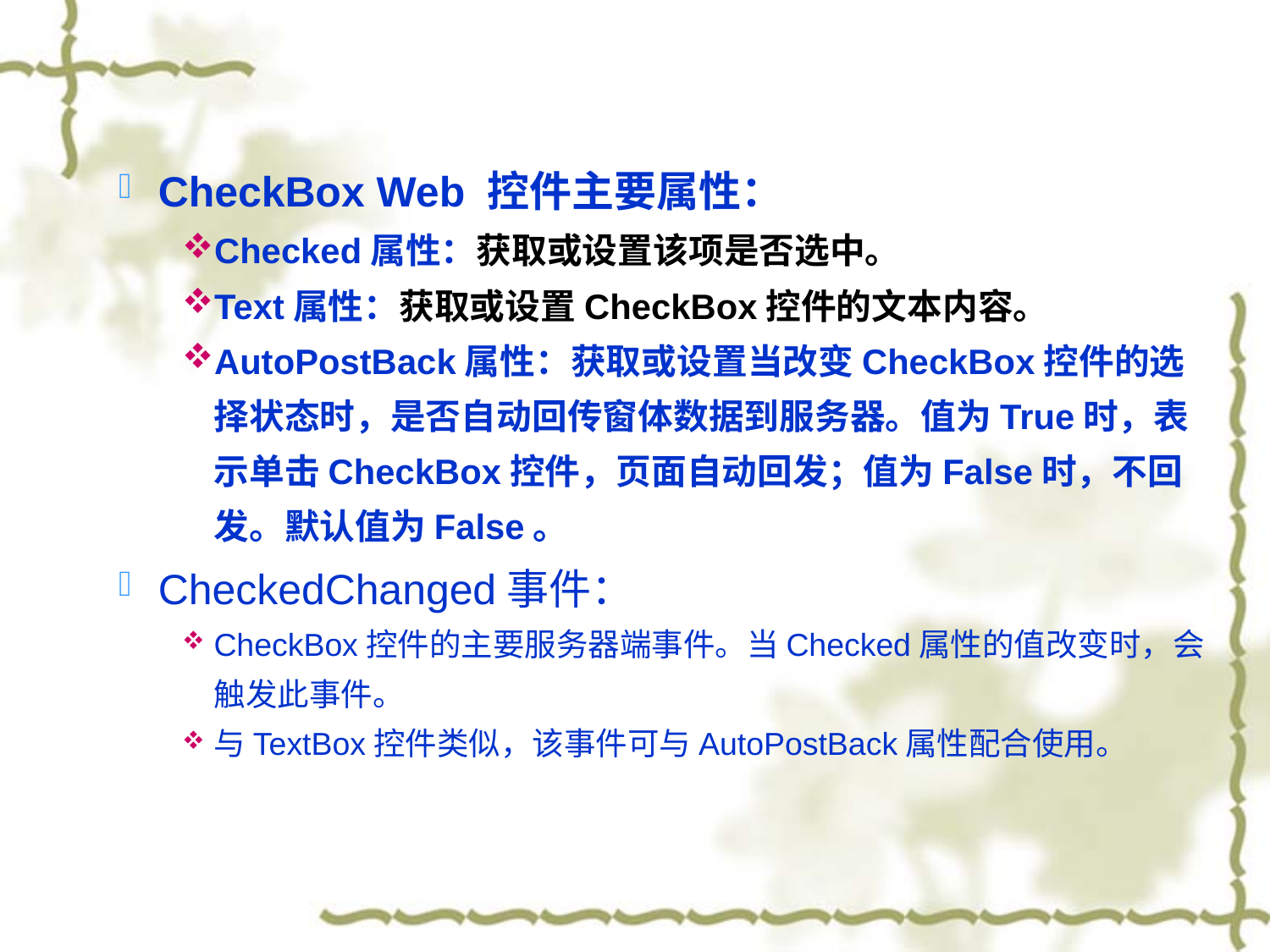

CheckBox Web 控件主要属性：
Checked属性：获取或设置该项是否选中。
Text属性：获取或设置CheckBox控件的文本内容。
AutoPostBack属性：获取或设置当改变CheckBox控件的选择状态时，是否自动回传窗体数据到服务器。值为True时，表示单击CheckBox控件，页面自动回发；值为False时，不回发。默认值为False。
CheckedChanged事件：
CheckBox控件的主要服务器端事件。当Checked属性的值改变时，会触发此事件。
与TextBox控件类似，该事件可与AutoPostBack属性配合使用。